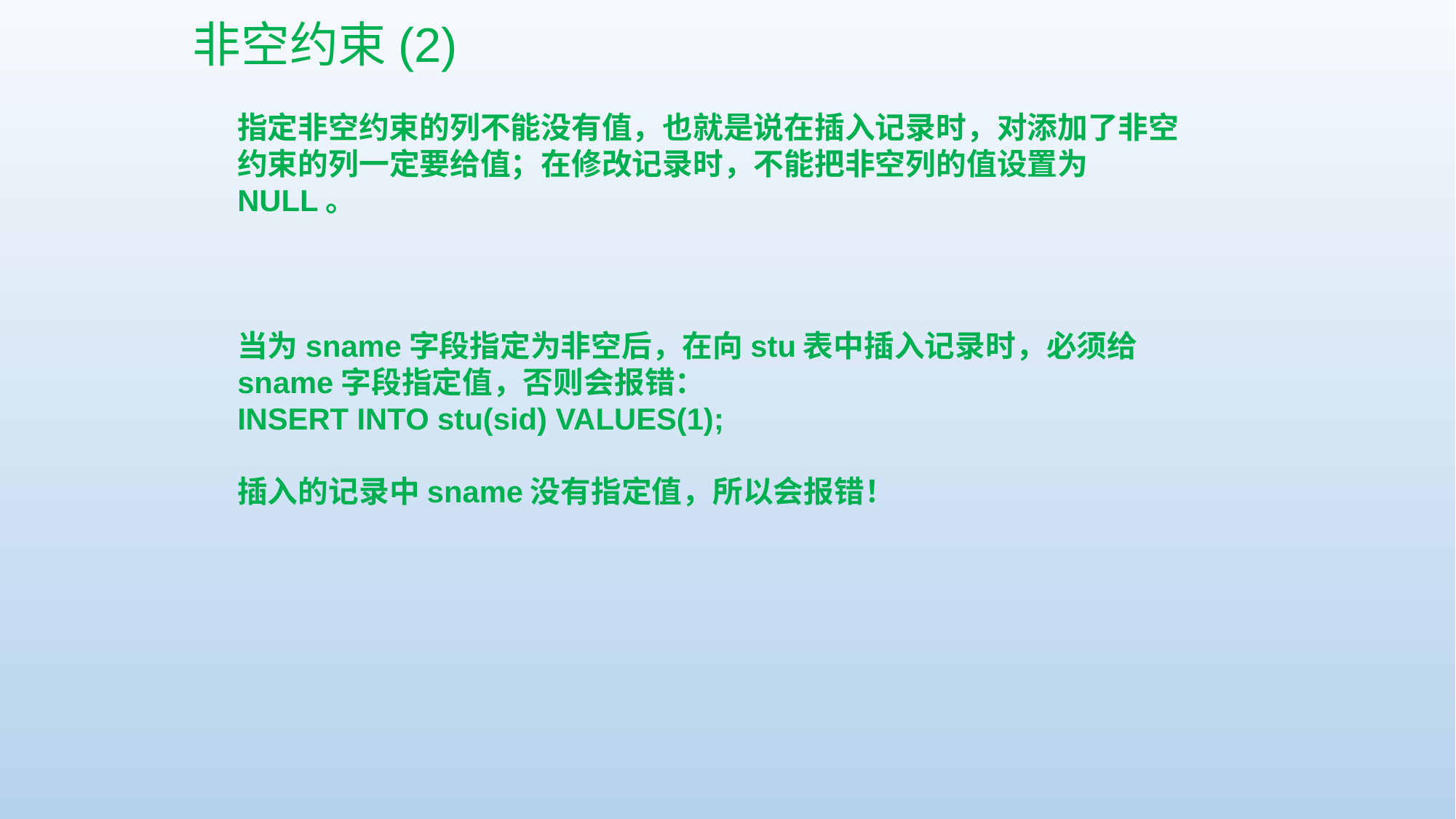

非空约束(2)
指定非空约束的列不能没有值，也就是说在插入记录时，对添加了非空约束的列一定要给值；在修改记录时，不能把非空列的值设置为NULL。

当为sname字段指定为非空后，在向stu表中插入记录时，必须给sname字段指定值，否则会报错：
INSERT INTO stu(sid) VALUES(1);

插入的记录中sname没有指定值，所以会报错！